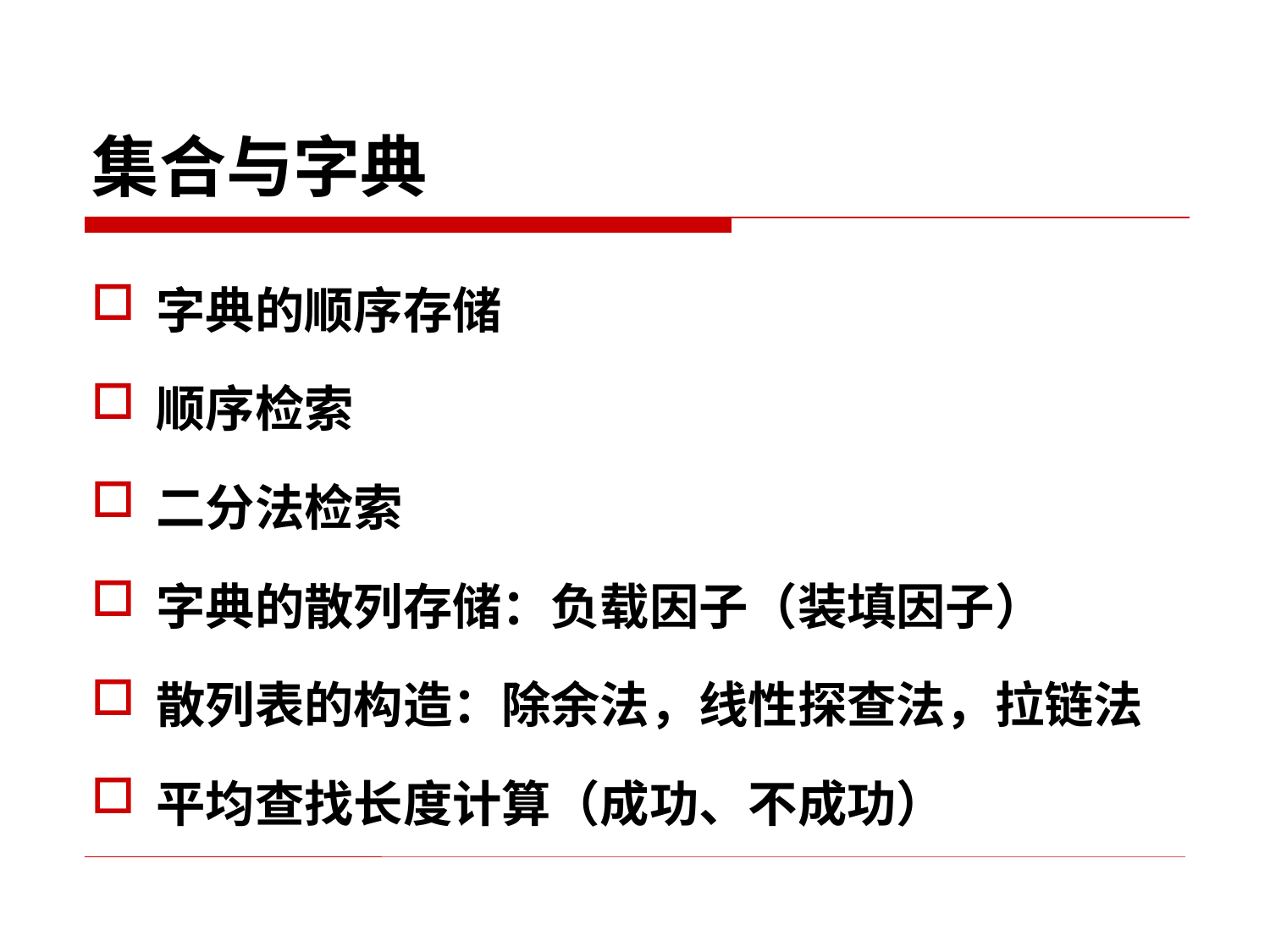

# 集合与字典
字典的顺序存储
顺序检索
二分法检索
字典的散列存储：负载因子（装填因子）
散列表的构造：除余法，线性探查法，拉链法
平均查找长度计算（成功、不成功）